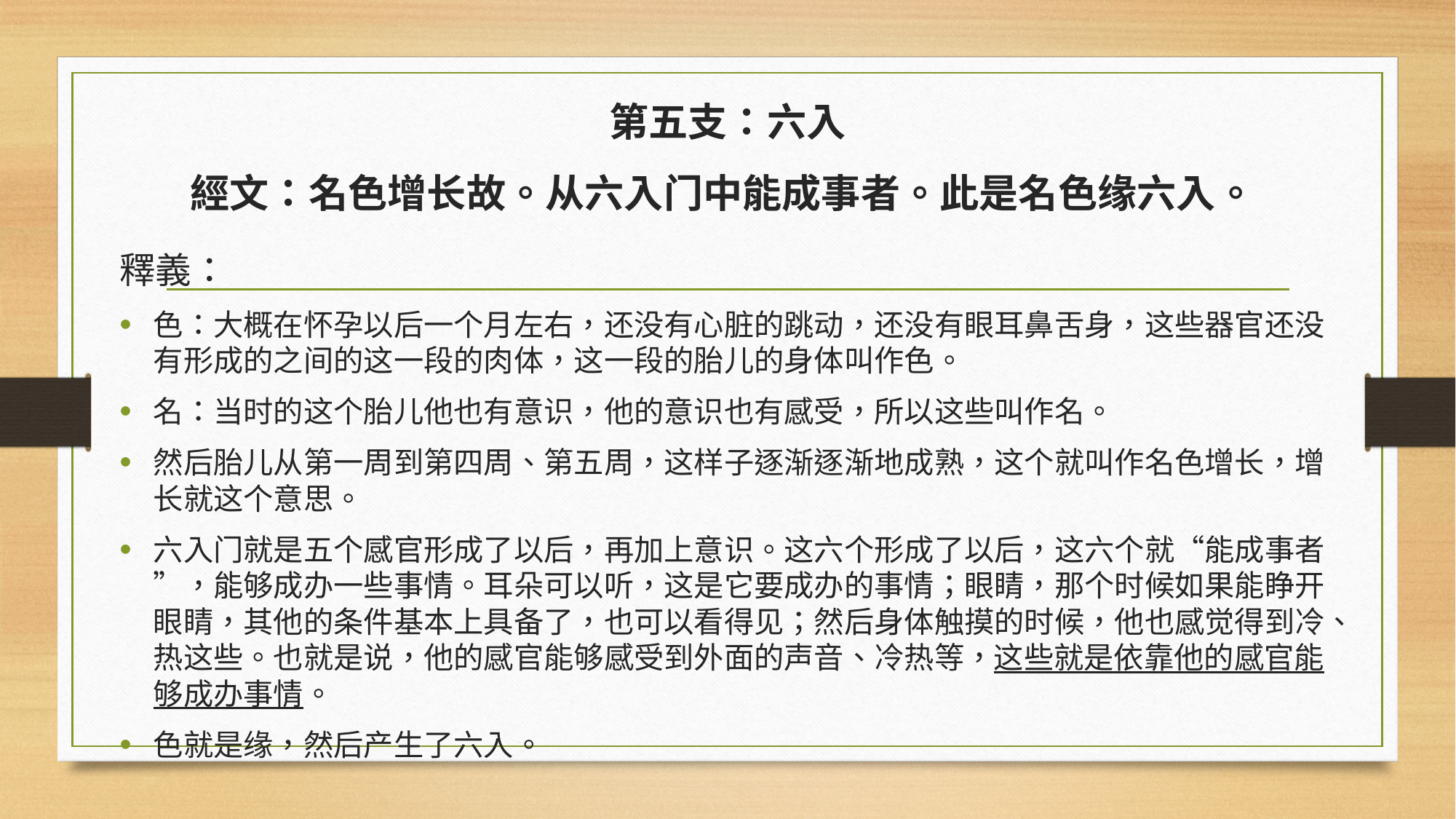

# 第五支：六入 經文：名色增长故。从六入门中能成事者。此是名色缘六入。
釋義：
色：大概在怀孕以后一个月左右，还没有心脏的跳动，还没有眼耳鼻舌身，这些器官还没有形成的之间的这一段的肉体，这一段的胎儿的身体叫作色。
名：当时的这个胎儿他也有意识，他的意识也有感受，所以这些叫作名。
然后胎儿从第一周到第四周、第五周，这样子逐渐逐渐地成熟，这个就叫作名色增长，增长就这个意思。
六入门就是五个感官形成了以后，再加上意识。这六个形成了以后，这六个就“能成事者”，能够成办一些事情。耳朵可以听，这是它要成办的事情；眼睛，那个时候如果能睁开眼睛，其他的条件基本上具备了，也可以看得见；然后身体触摸的时候，他也感觉得到冷、热这些。也就是说，他的感官能够感受到外面的声音、冷热等，这些就是依靠他的感官能够成办事情。
色就是缘，然后产生了六入。